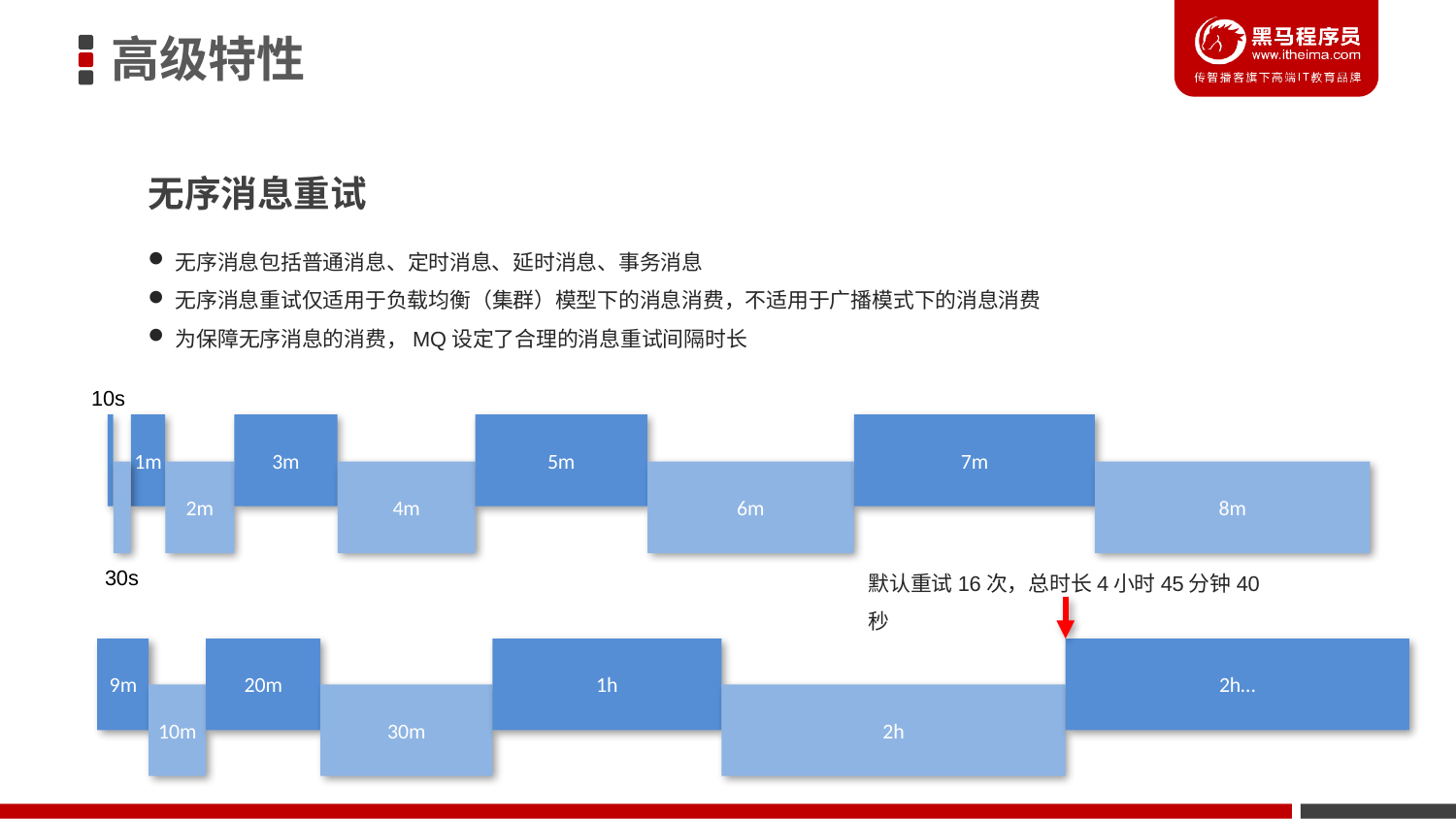

高级特性
无序消息重试
无序消息包括普通消息、定时消息、延时消息、事务消息
无序消息重试仅适用于负载均衡（集群）模型下的消息消费，不适用于广播模式下的消息消费
为保障无序消息的消费，MQ设定了合理的消息重试间隔时长
10s

1m
3m
5m
7m

30s
2m
4m
6m
8m
默认重试16次，总时长4小时45分钟40秒
9m
20m
1h
2h…
10m
30m
2h